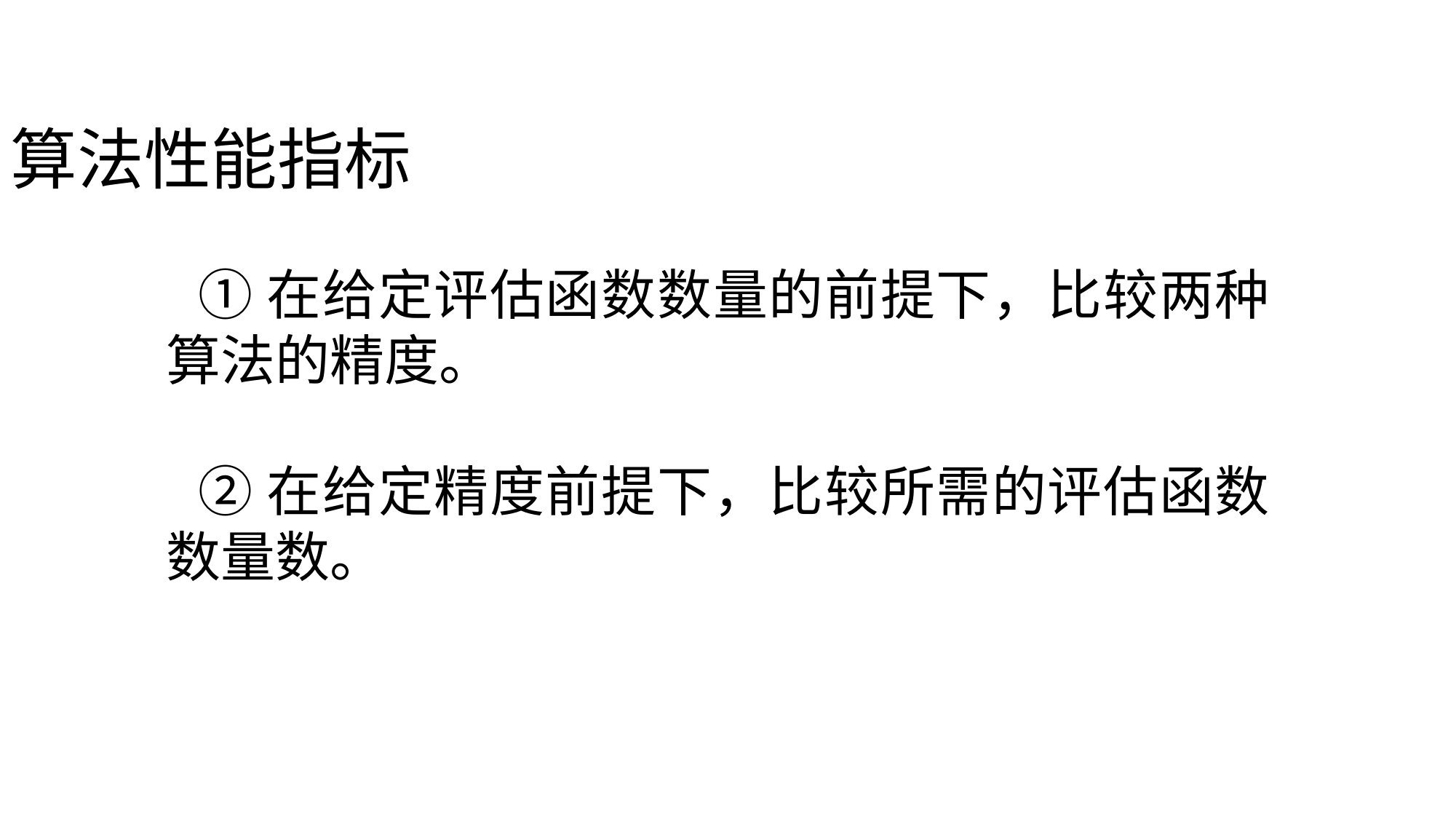

算法性能指标
①在给定评估函数数量的前提下，比较两种算法的精度。

②在给定精度前提下，比较所需的评估函数数量数。